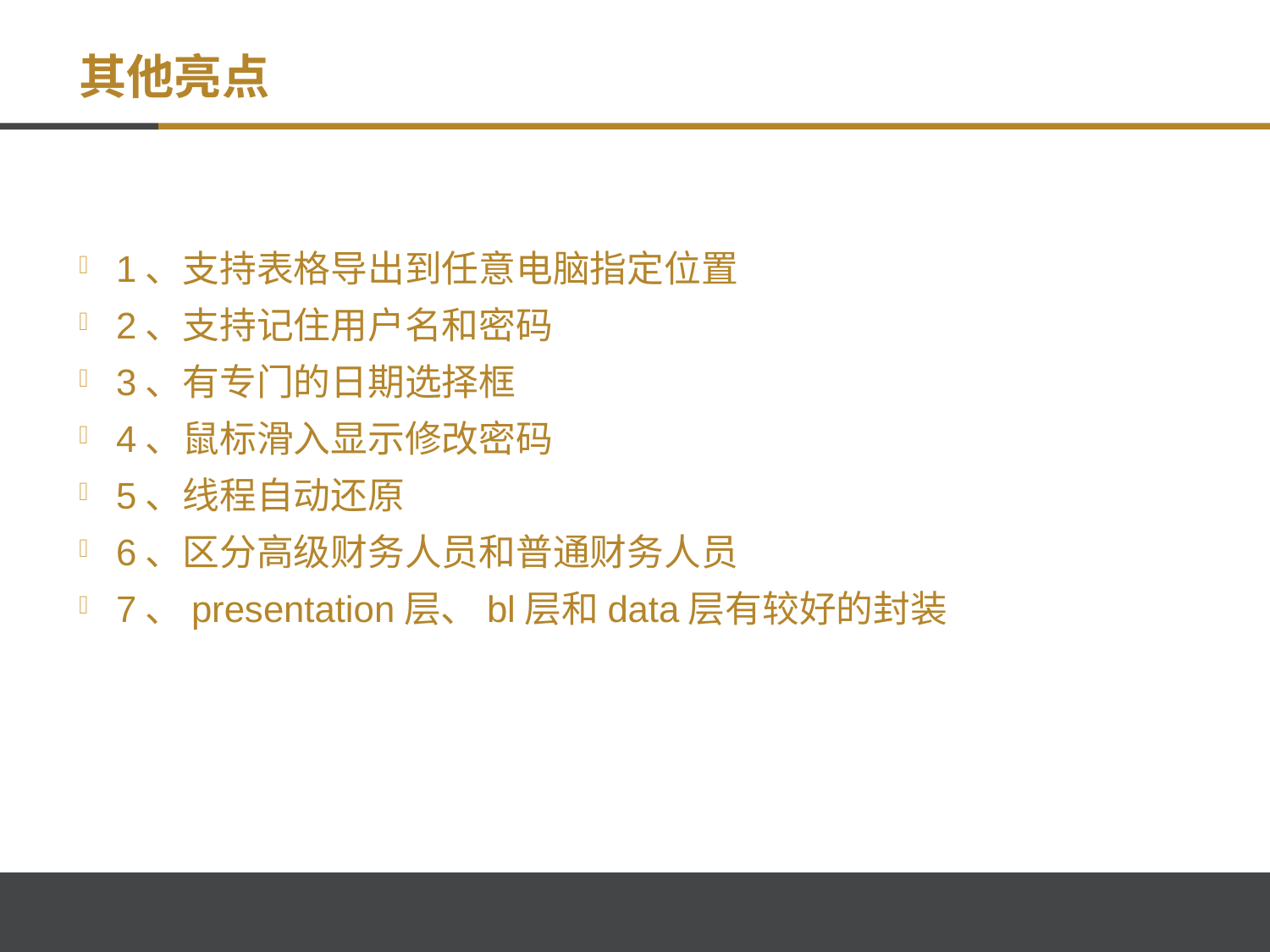

# 其他亮点
1、支持表格导出到任意电脑指定位置
2、支持记住用户名和密码
3、有专门的日期选择框
4、鼠标滑入显示修改密码
5、线程自动还原
6、区分高级财务人员和普通财务人员
7、presentation层、bl层和data层有较好的封装